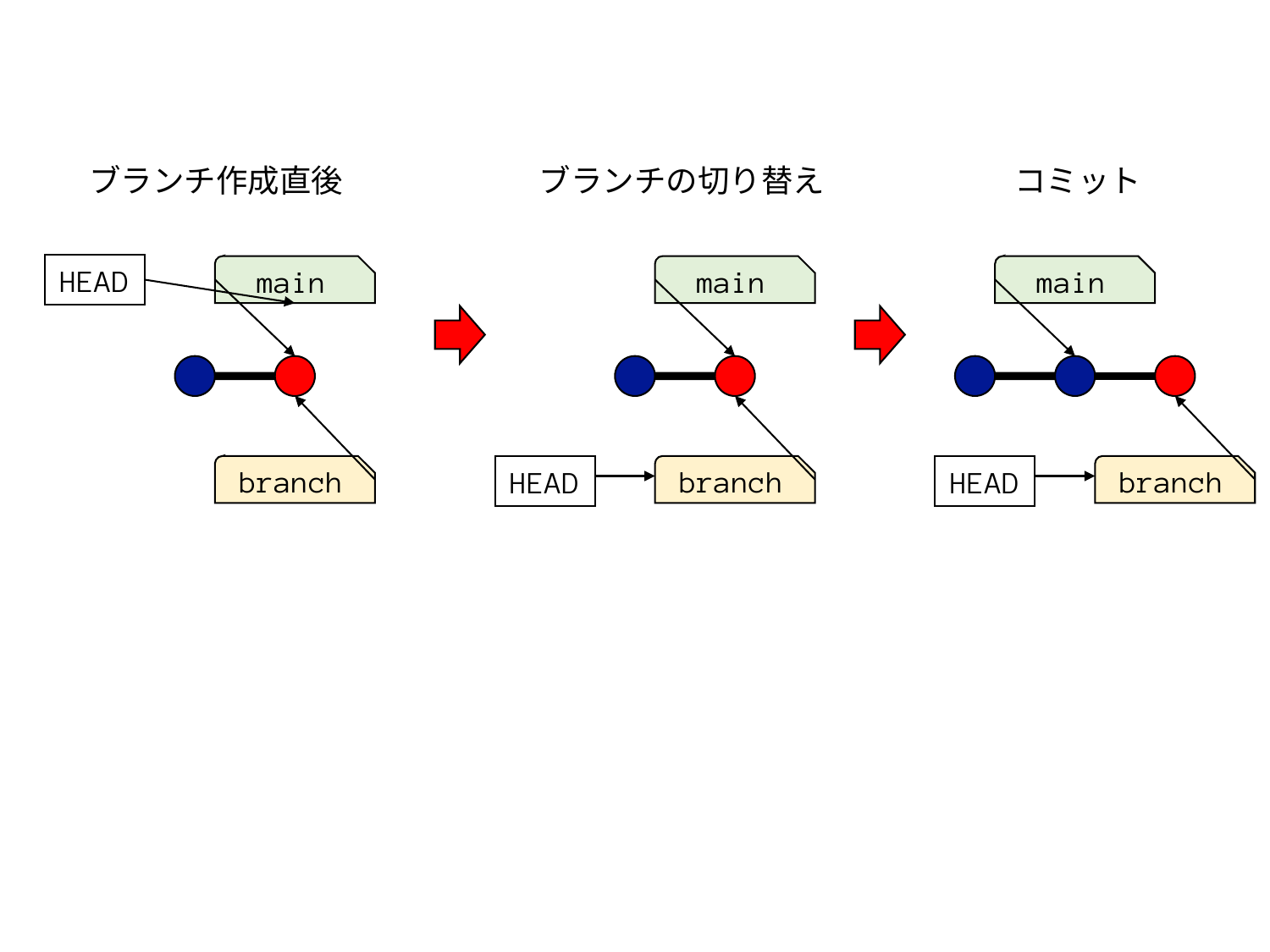

ブランチ作成直後
ブランチの切り替え
コミット
HEAD
main
main
main

branch
HEAD
branch
HEAD
branch